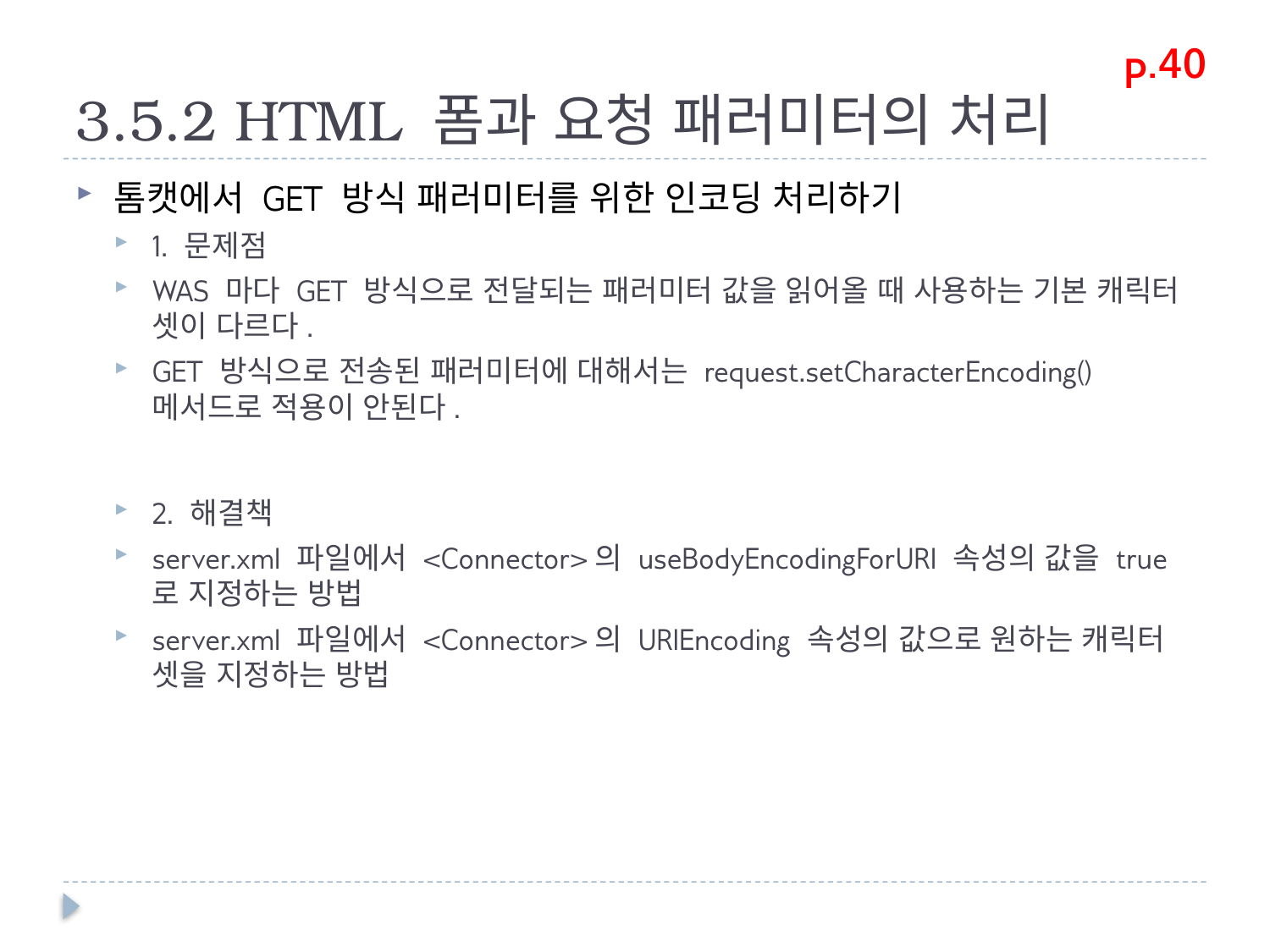

# 3.5.2 HTML 폼과 요청 패러미터의 처리
p.40
톰캣에서 GET 방식 패러미터를 위한 인코딩 처리하기
1. 문제점
WAS 마다 GET 방식으로 전달되는 패러미터 값을 읽어올 때 사용하는 기본 캐릭터 셋이 다르다.
GET 방식으로 전송된 패러미터에 대해서는 request.setCharacterEncoding() 메서드로 적용이 안된다.

2. 해결책
server.xml 파일에서 <Connector>의 useBodyEncodingForURI 속성의 값을 true로 지정하는 방법
server.xml 파일에서 <Connector>의 URIEncoding 속성의 값으로 원하는 캐릭터 셋을 지정하는 방법